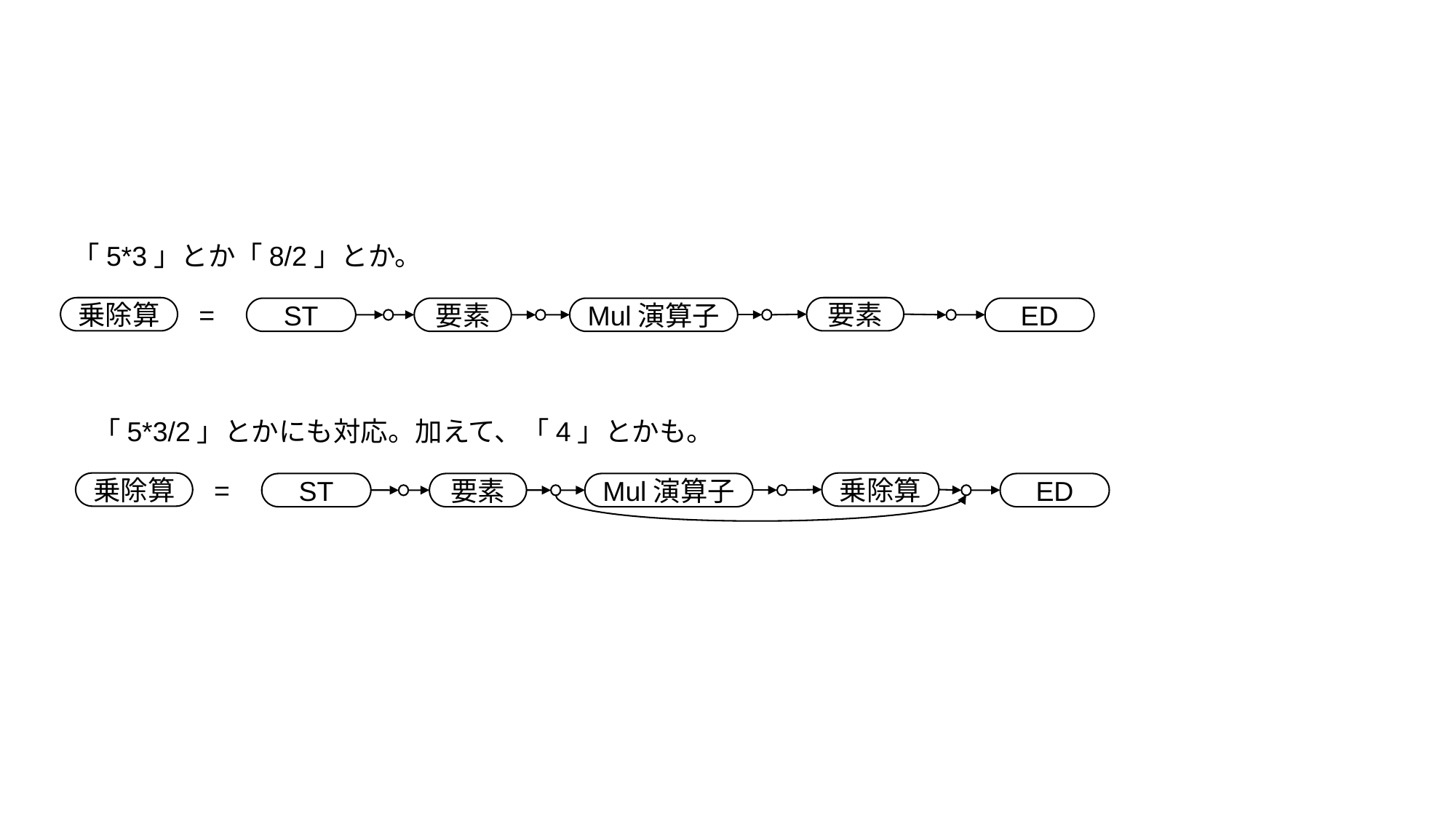

「5*3」とか「8/2」とか。
=
乗除算
要素
ST
要素
Mul演算子
ED

「5*3/2」とかにも対応。加えて、「4」とかも。
=
乗除算
乗除算
ST
要素
Mul演算子
ED